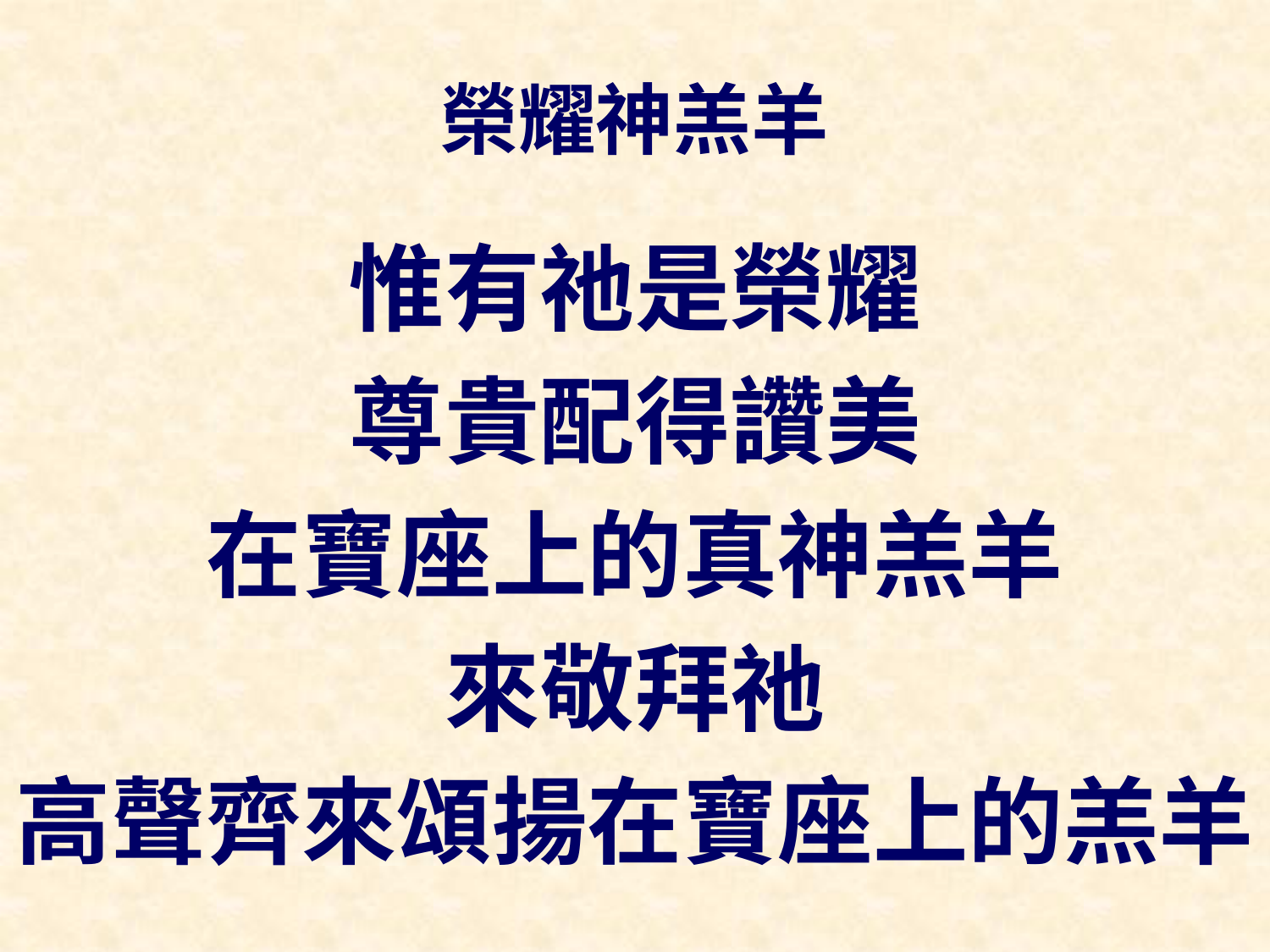

# 榮耀神羔羊
惟有祂是榮耀
尊貴配得讚美
在寶座上的真神羔羊
來敬拜祂
高聲齊來頌揚在寶座上的羔羊